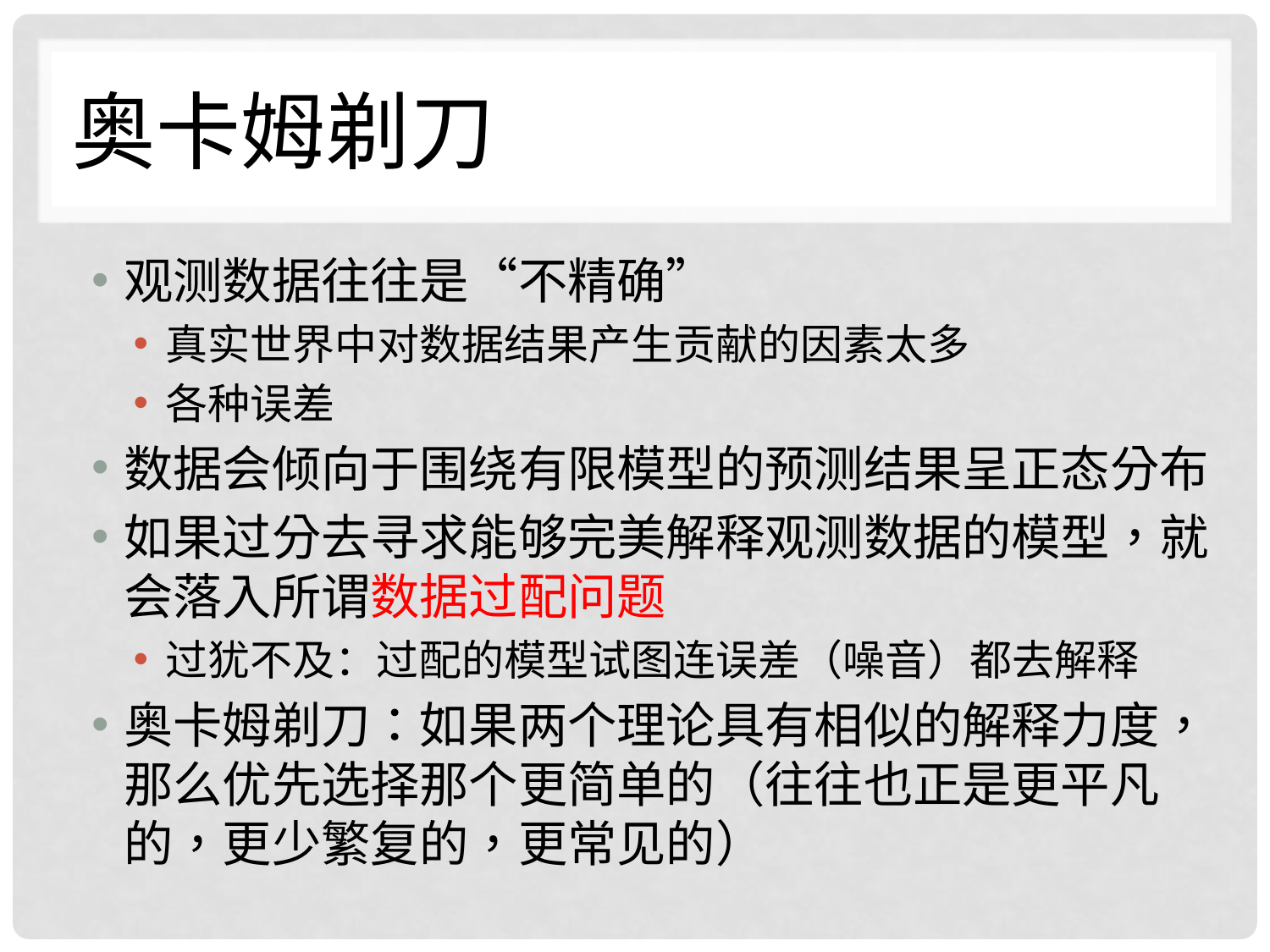

# 奥卡姆剃刀
观测数据往往是“不精确”
真实世界中对数据结果产生贡献的因素太多
各种误差
数据会倾向于围绕有限模型的预测结果呈正态分布
如果过分去寻求能够完美解释观测数据的模型，就会落入所谓数据过配问题
过犹不及：过配的模型试图连误差（噪音）都去解释
奥卡姆剃刀：如果两个理论具有相似的解释力度，那么优先选择那个更简单的（往往也正是更平凡的，更少繁复的，更常见的）